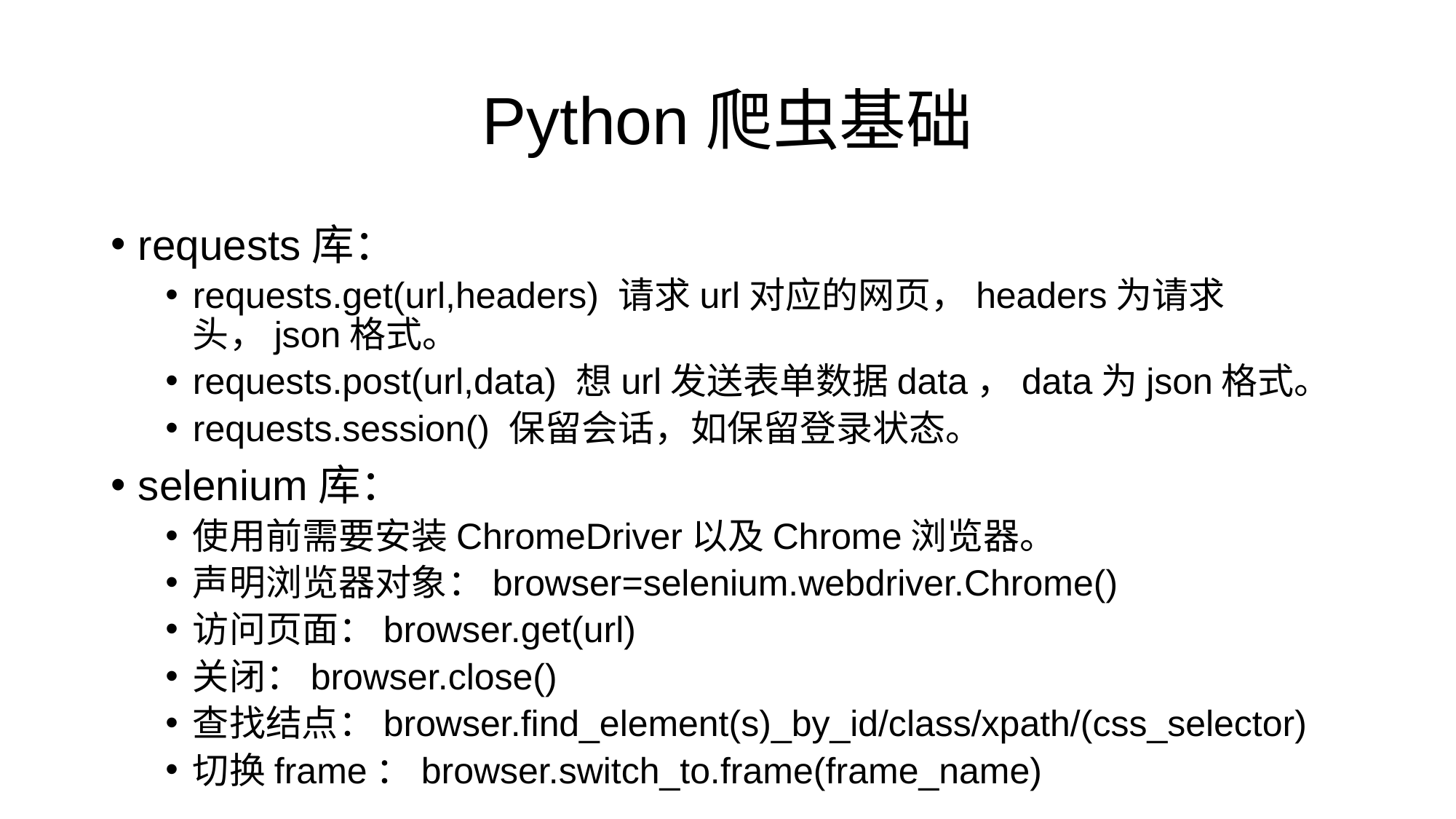

# Python爬虫基础
requests库：
requests.get(url,headers) 请求url对应的网页，headers为请求头，json格式。
requests.post(url,data) 想url发送表单数据data，data为json格式。
requests.session() 保留会话，如保留登录状态。
selenium库：
使用前需要安装ChromeDriver以及Chrome浏览器。
声明浏览器对象：browser=selenium.webdriver.Chrome()
访问页面：browser.get(url)
关闭：browser.close()
查找结点：browser.find_element(s)_by_id/class/xpath/(css_selector)
切换frame：browser.switch_to.frame(frame_name)